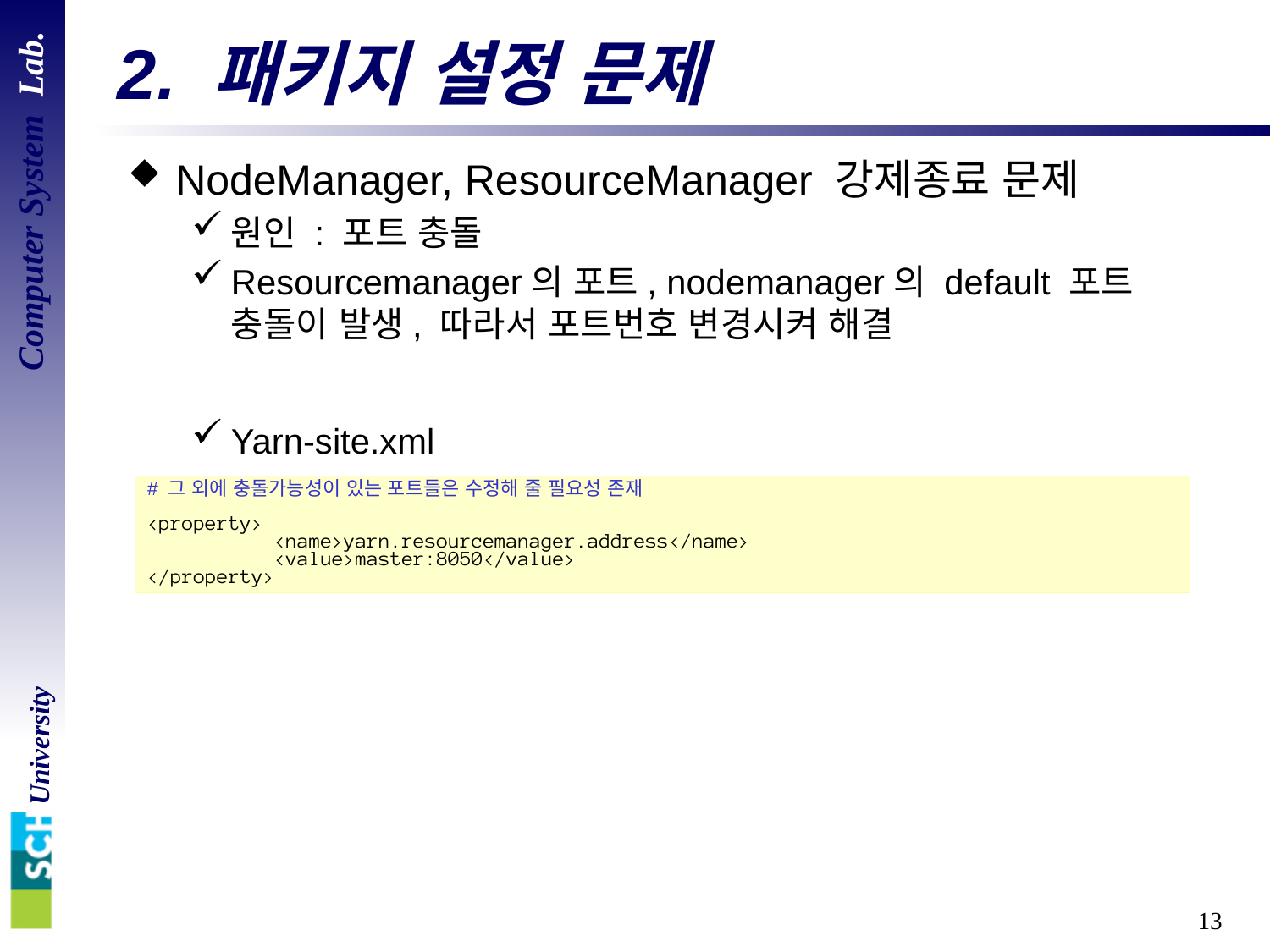

# 2. 패키지 설정 문제
NodeManager, ResourceManager 강제종료 문제
원인 : 포트 충돌
Resourcemanager의 포트, nodemanager의 default 포트
충돌이 발생, 따라서 포트번호 변경시켜 해결

Yarn-site.xml

# 그 외에 충돌가능성이 있는 포트들은 수정해 줄 필요성 존재

<property>
	<name>yarn.resourcemanager.address</name>
	<value>master:8050</value>
</property>